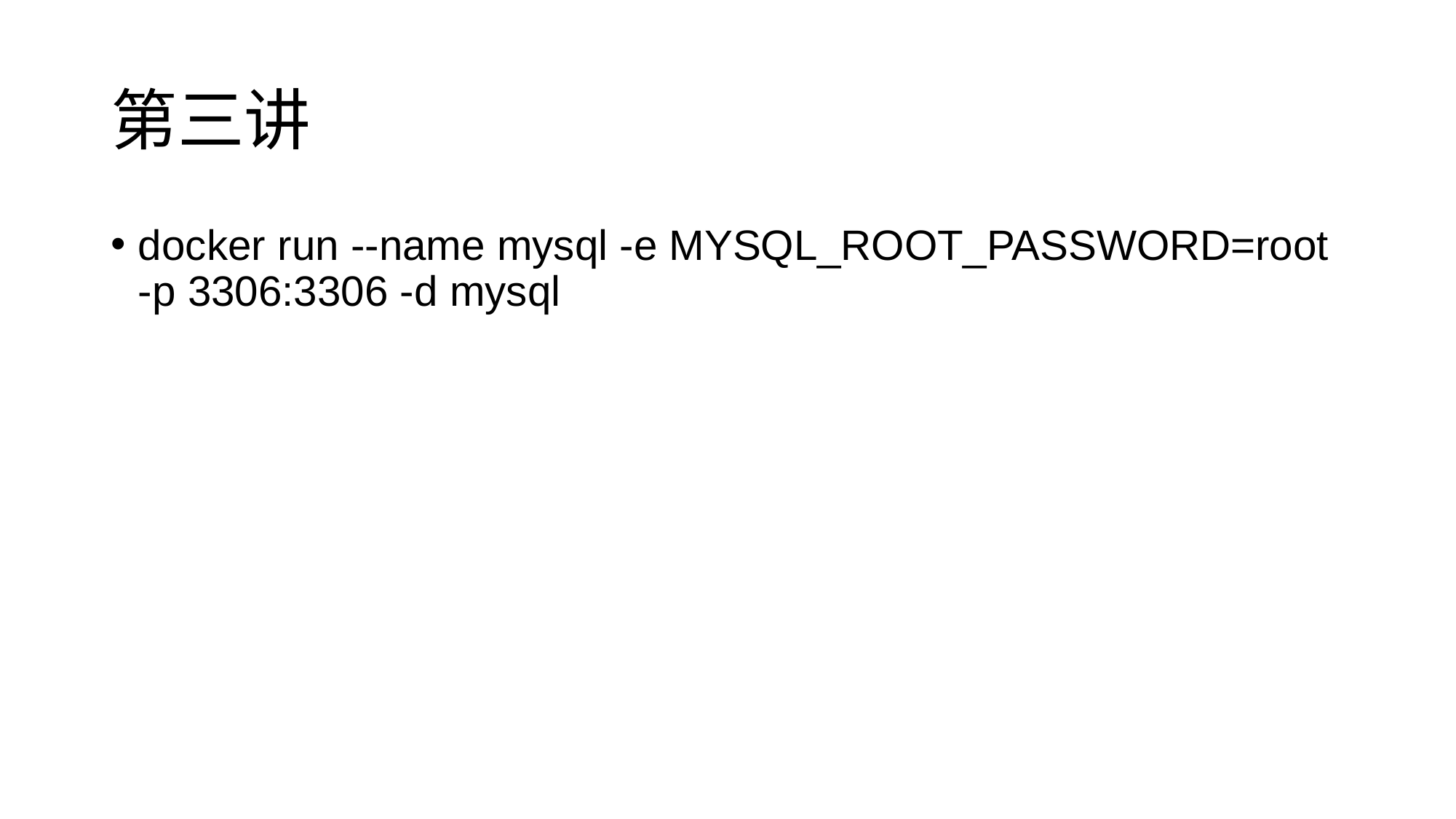

# 第三讲
docker run --name mysql -e MYSQL_ROOT_PASSWORD=root -p 3306:3306 -d mysql